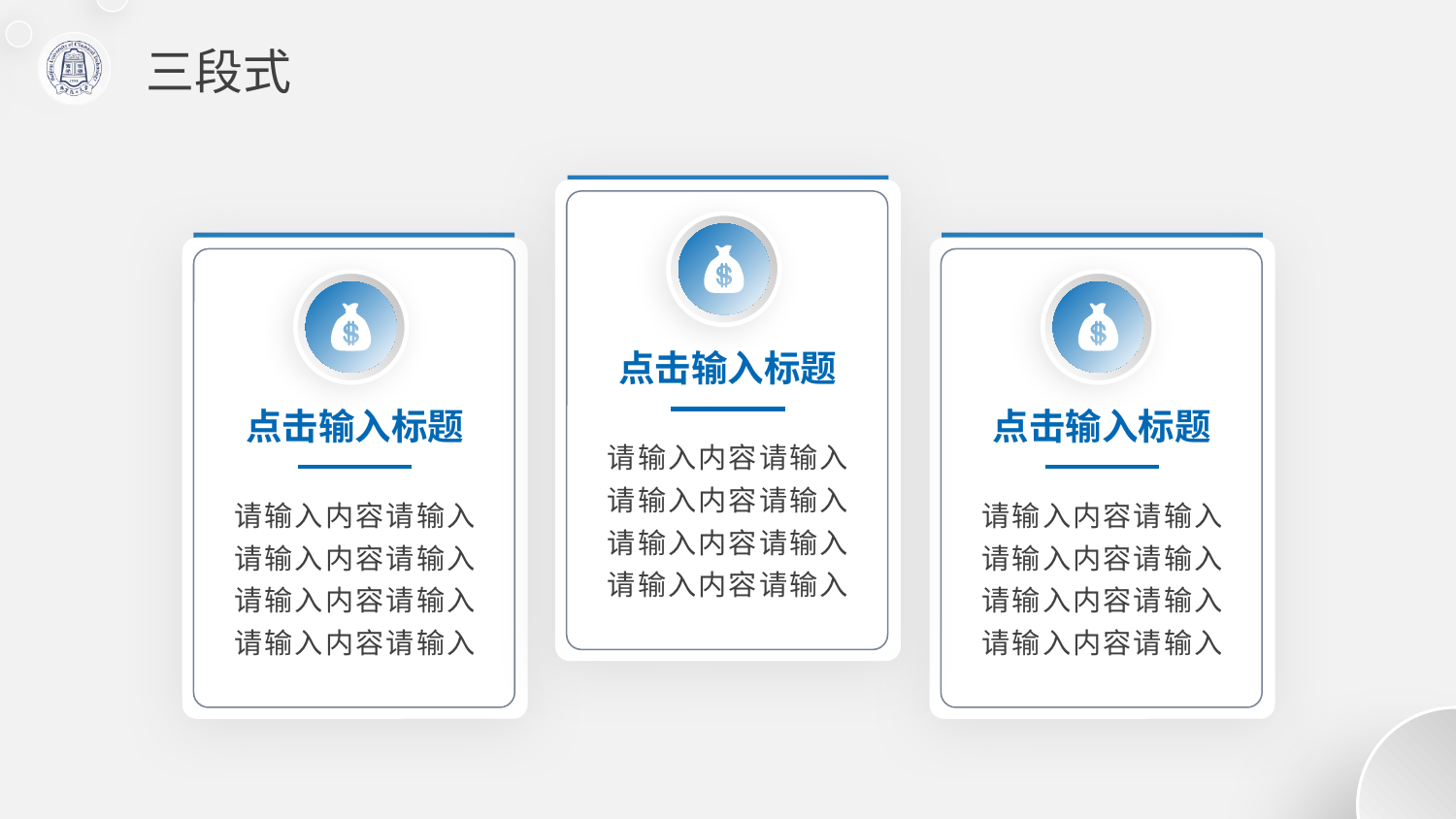

三段式

点击输入标题
请输入内容请输入
请输入内容请输入
请输入内容请输入
请输入内容请输入

点击输入标题
请输入内容请输入
请输入内容请输入
请输入内容请输入
请输入内容请输入

点击输入标题
请输入内容请输入
请输入内容请输入
请输入内容请输入
请输入内容请输入